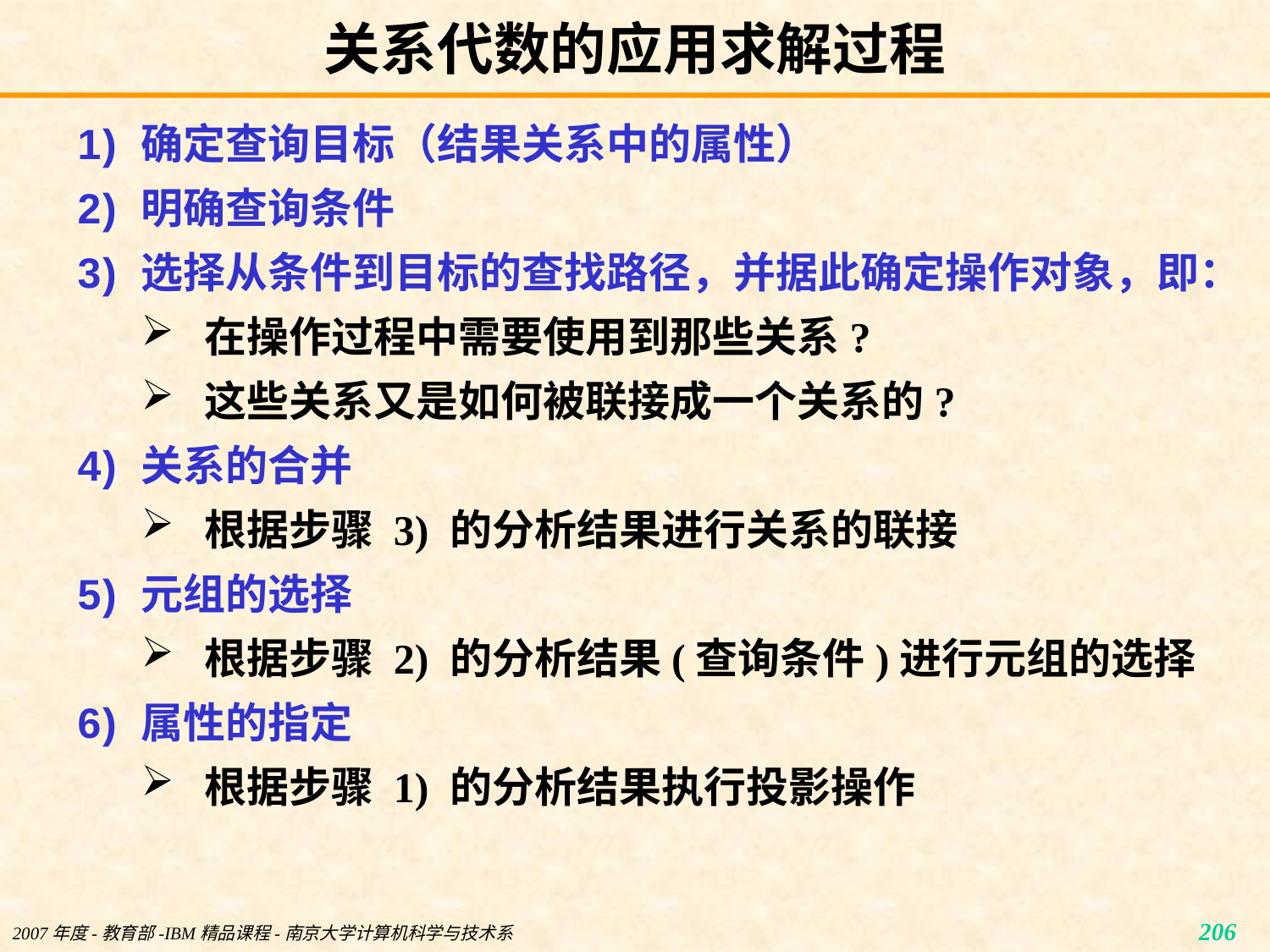

# 关系代数的应用求解过程
确定查询目标（结果关系中的属性）
明确查询条件
选择从条件到目标的查找路径，并据此确定操作对象，即：
在操作过程中需要使用到那些关系?
这些关系又是如何被联接成一个关系的?
关系的合并
根据步骤 3) 的分析结果进行关系的联接
元组的选择
根据步骤 2) 的分析结果(查询条件)进行元组的选择
属性的指定
根据步骤 1) 的分析结果执行投影操作
206
2007年度-教育部-IBM精品课程-南京大学计算机科学与技术系